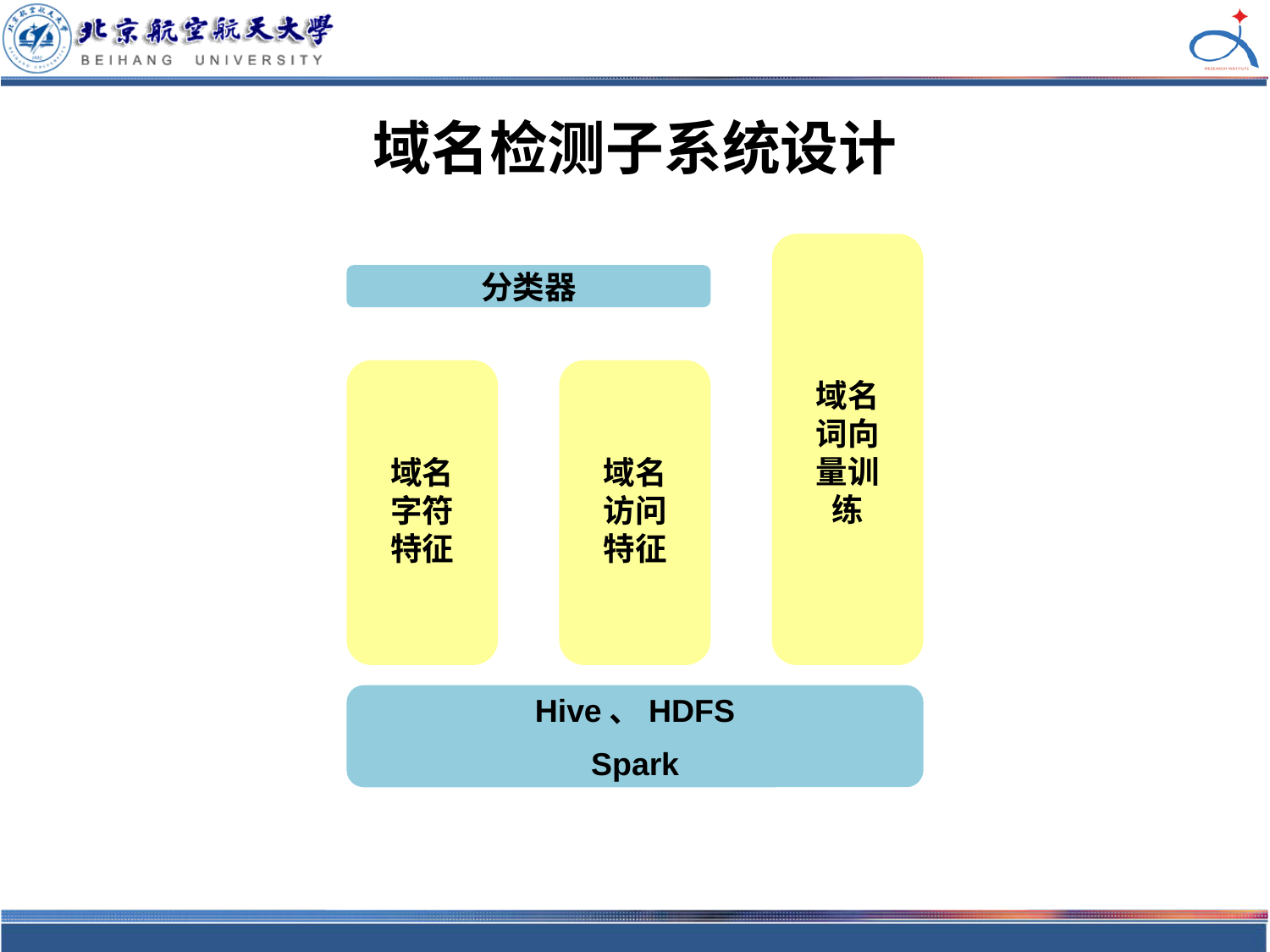

# 域名检测子系统设计
分类器
域名词向量训练
域名字符特征
域名访问特征
Hive、HDFS
Spark